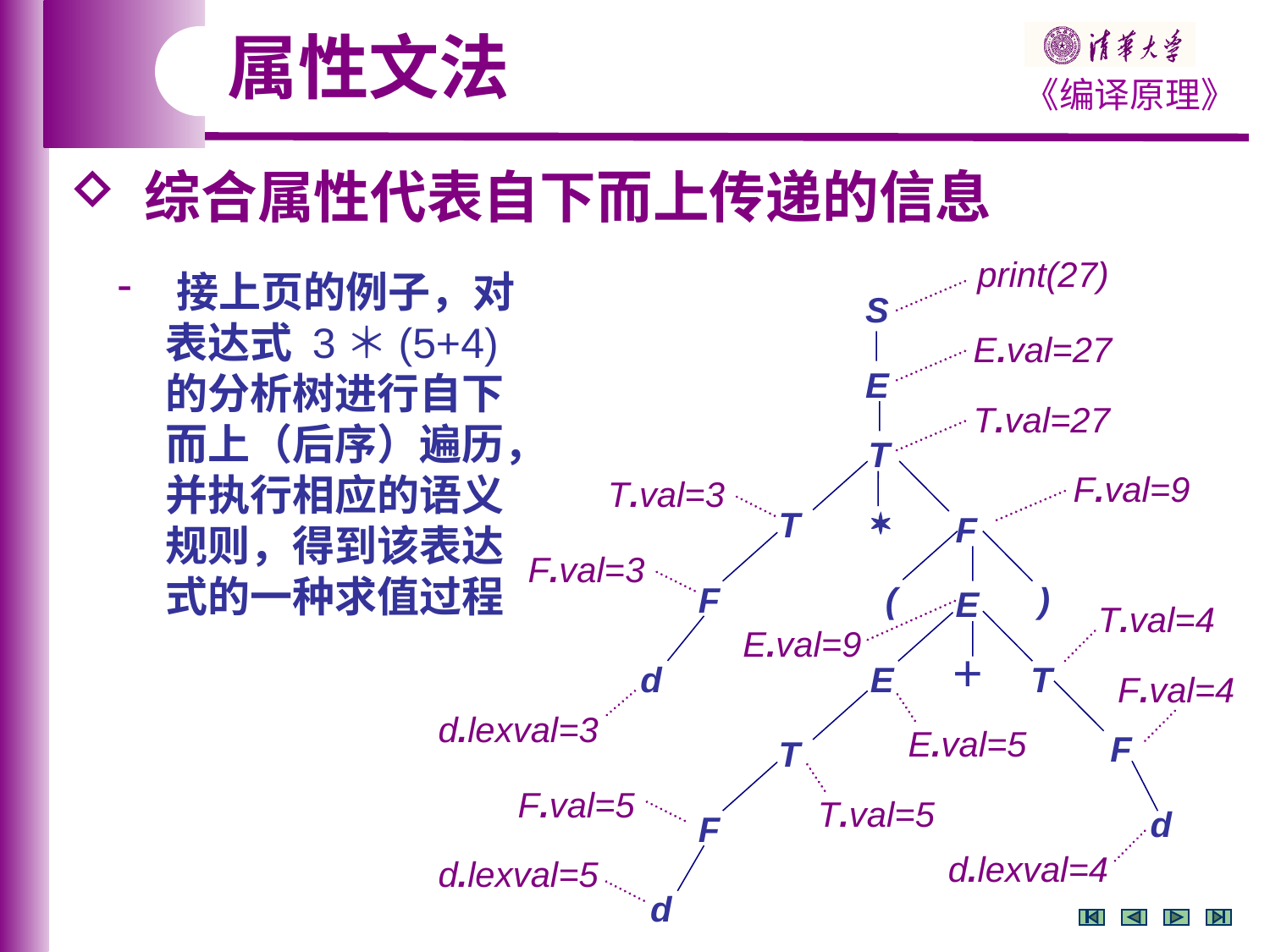

属性文法
 综合属性代表自下而上传递的信息
print(27)
  接上页的例子，对
    表达式 3＊(5+4)
    的分析树进行自下
    而上（后序）遍历，
    并执行相应的语义
    规则，得到该表达
    式的一种求值过程
S

E.val=27

E
T.val=27

T
F.val=9

T.val=3

∗

T
F

F.val=3

F
(
)
E
T.val=4

E.val=9

＋
d
E
T
F.val=4

d.lexval=3

E.val=5
F
T

F.val=5
T.val=5
d

F

d.lexval=4

d.lexval=5

d